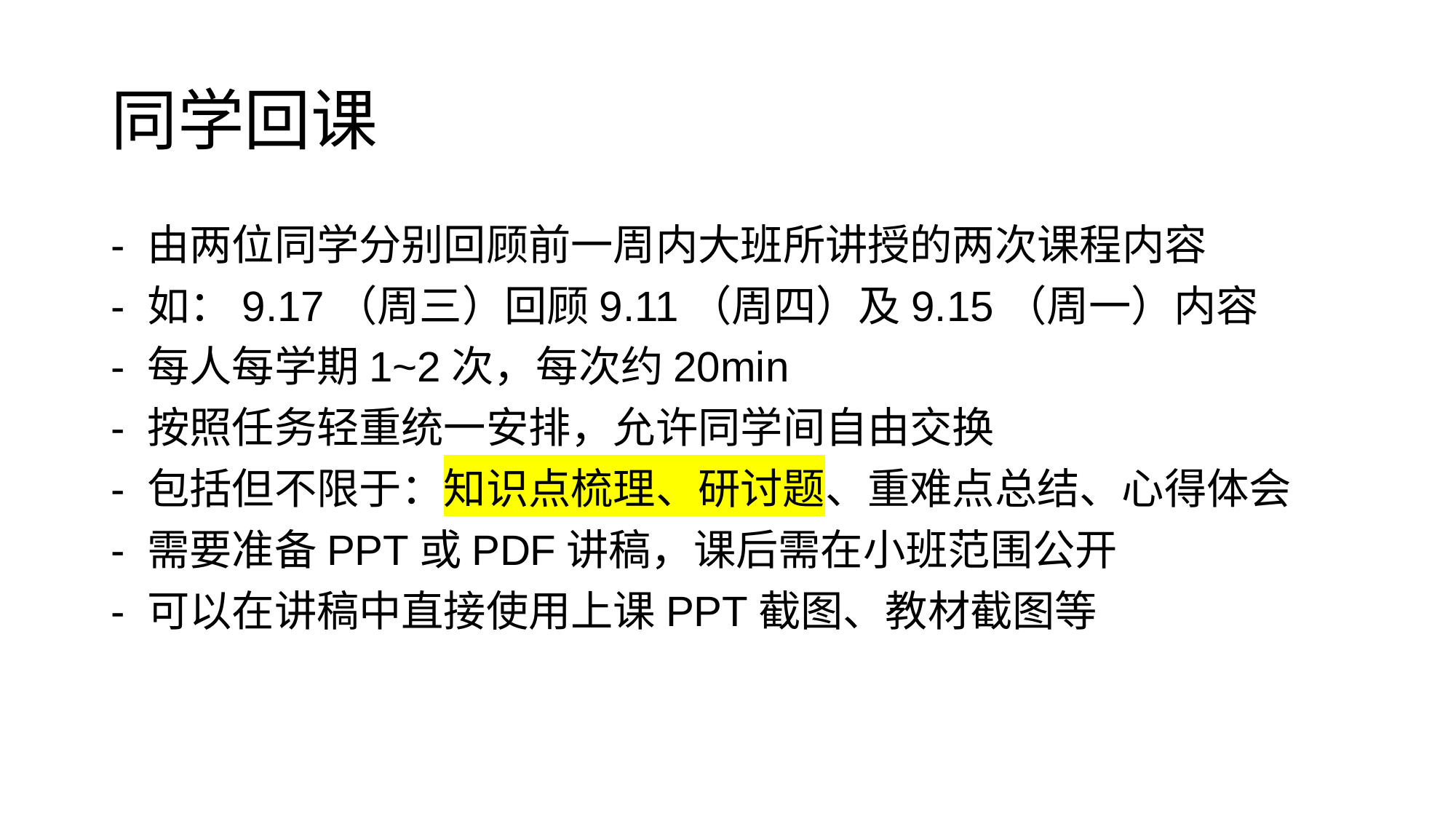

# 同学回课
- 由两位同学分别回顾前一周内大班所讲授的两次课程内容
- 如：9.17（周三）回顾9.11（周四）及9.15（周一）内容
- 每人每学期1~2次，每次约20min
- 按照任务轻重统一安排，允许同学间自由交换
- 包括但不限于：知识点梳理、研讨题、重难点总结、心得体会
- 需要准备PPT或PDF讲稿，课后需在小班范围公开
- 可以在讲稿中直接使用上课PPT截图、教材截图等